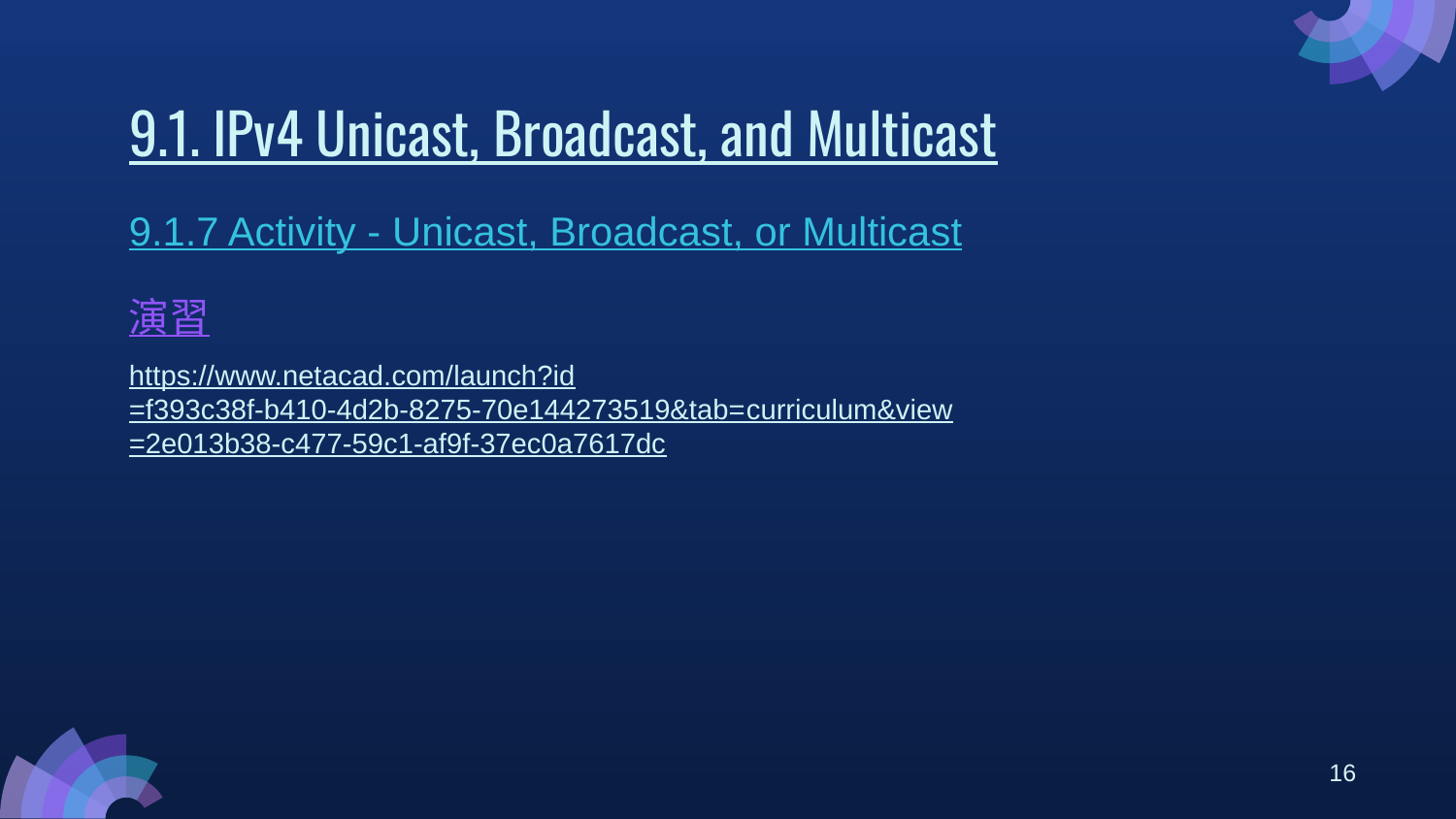

# 9.1. IPv4 Unicast, Broadcast, and Multicast
9.1.7 Activity - Unicast, Broadcast, or Multicast
演習
https://www.netacad.com/launch?id=f393c38f-b410-4d2b-8275-70e144273519&tab=curriculum&view=2e013b38-c477-59c1-af9f-37ec0a7617dc